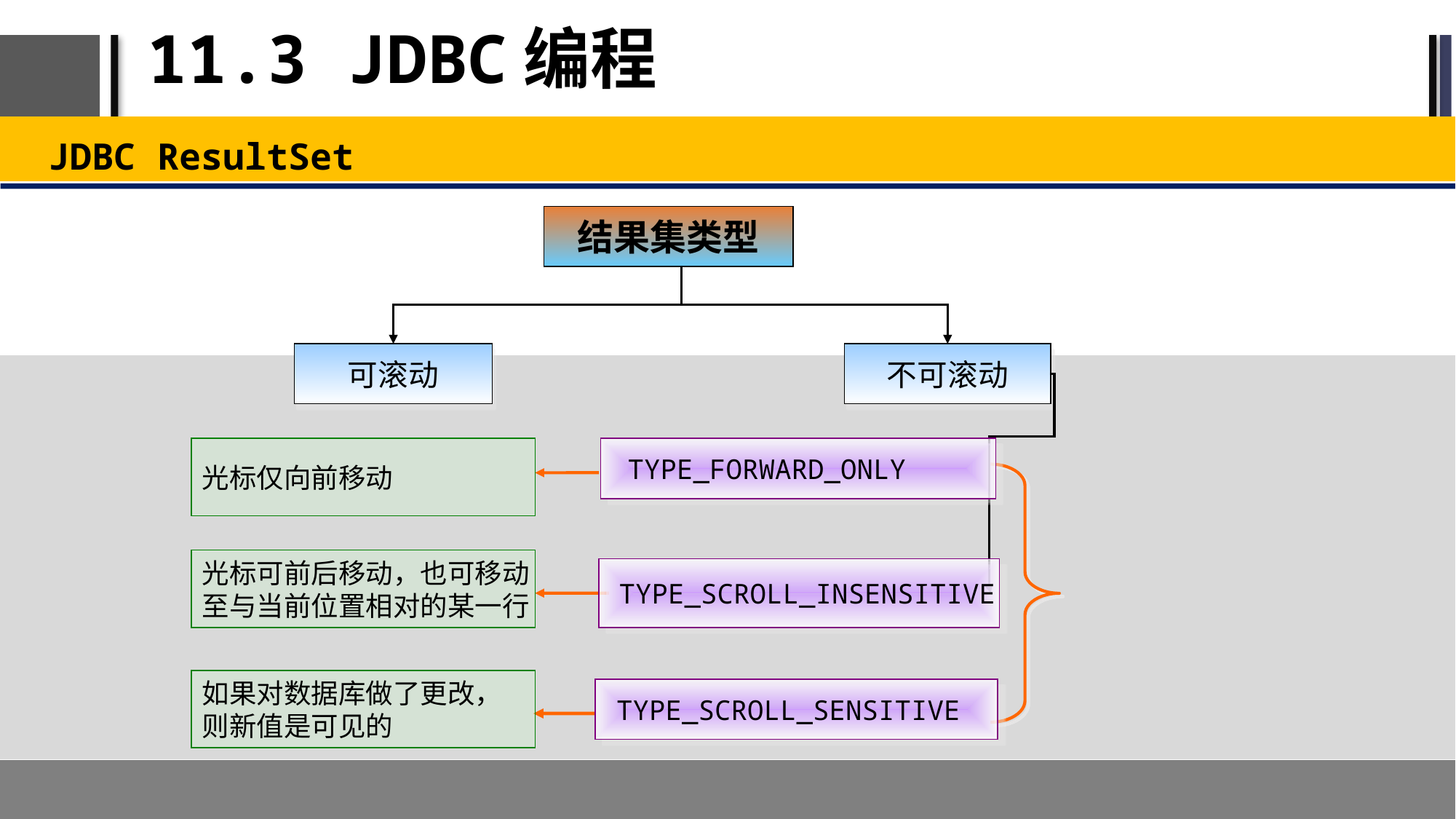

# 11.3 JDBC编程

JDBC ResultSet

结果集类型
可滚动
不可滚动

光标仅向前移动
 TYPE_FORWARD_ONLY

光标可前后移动，也可移动
至与当前位置相对的某一行
  TYPE_SCROLL_INSENSITIVE

如果对数据库做了更改，
则新值是可见的
TYPE_SCROLL_SENSITIVE